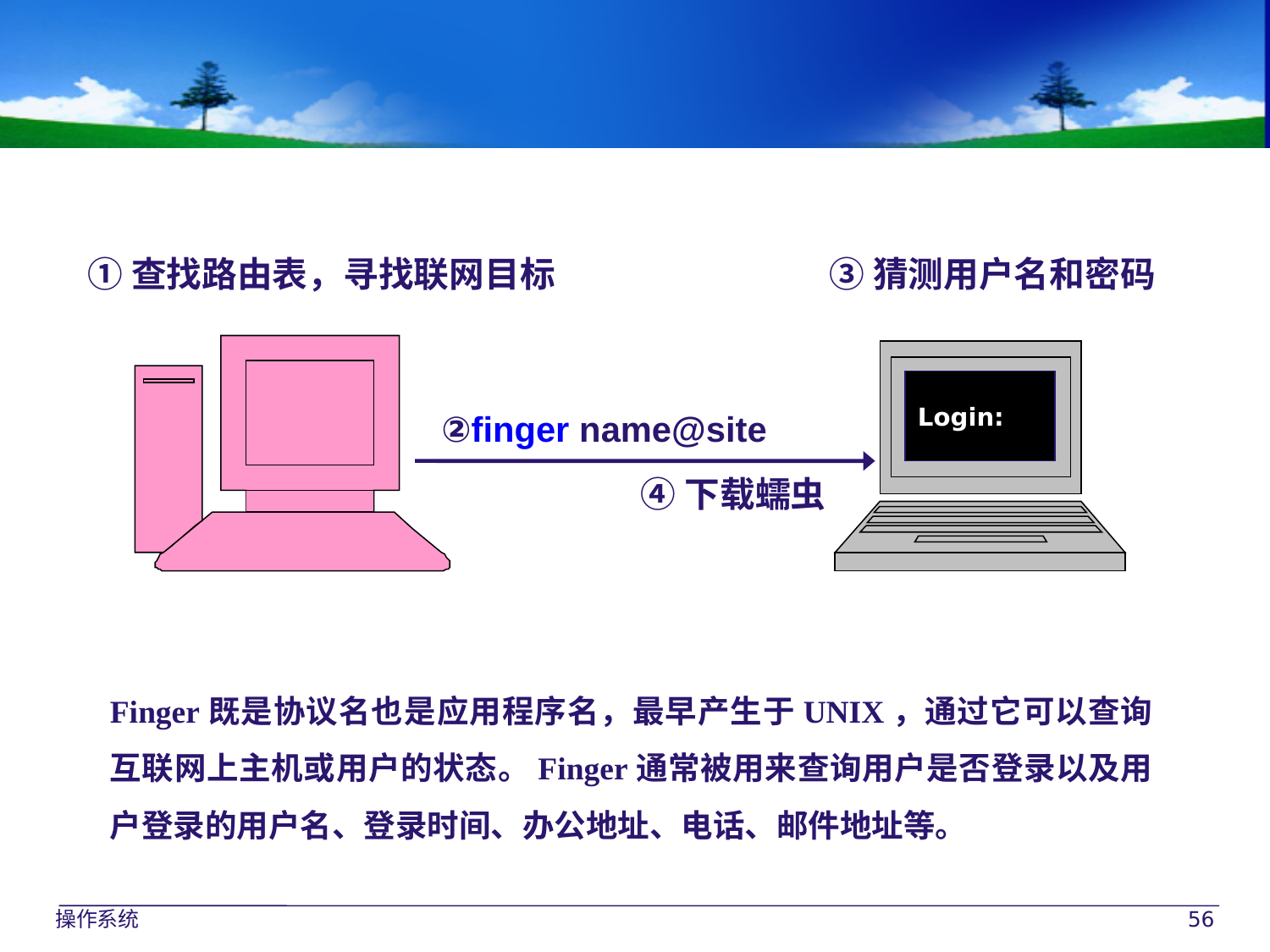

①查找路由表，寻找联网目标
③猜测用户名和密码

Login:
②finger name@site

④下载蠕虫
Finger既是协议名也是应用程序名，最早产生于UNIX，通过它可以查询互联网上主机或用户的状态。Finger通常被用来查询用户是否登录以及用户登录的用户名、登录时间、办公地址、电话、邮件地址等。
操作系统
56